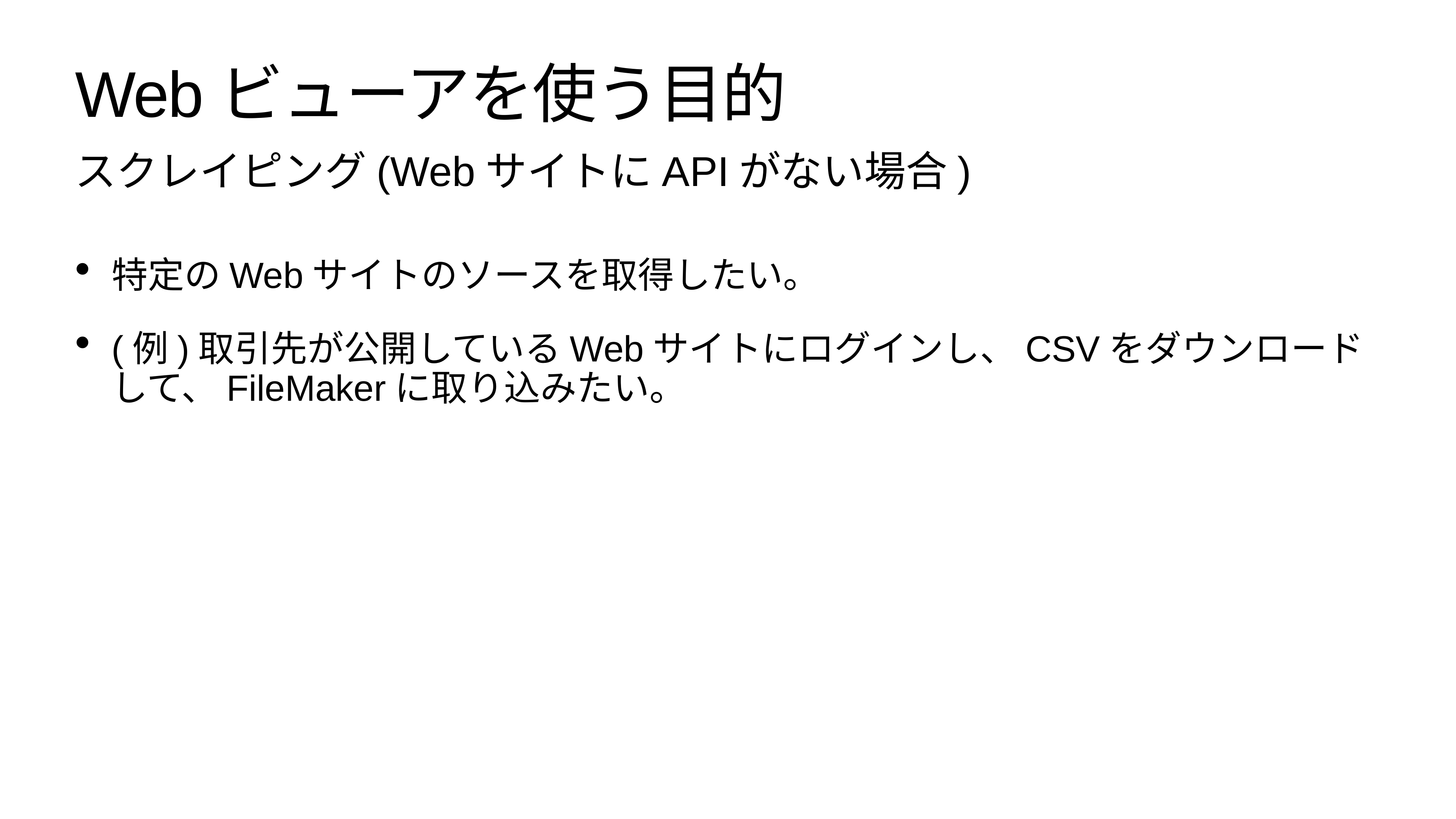

# Webビューアを使う目的
スクレイピング(WebサイトにAPIがない場合)
特定のWebサイトのソースを取得したい。
(例)取引先が公開しているWebサイトにログインし、CSVをダウンロードして、FileMakerに取り込みたい。